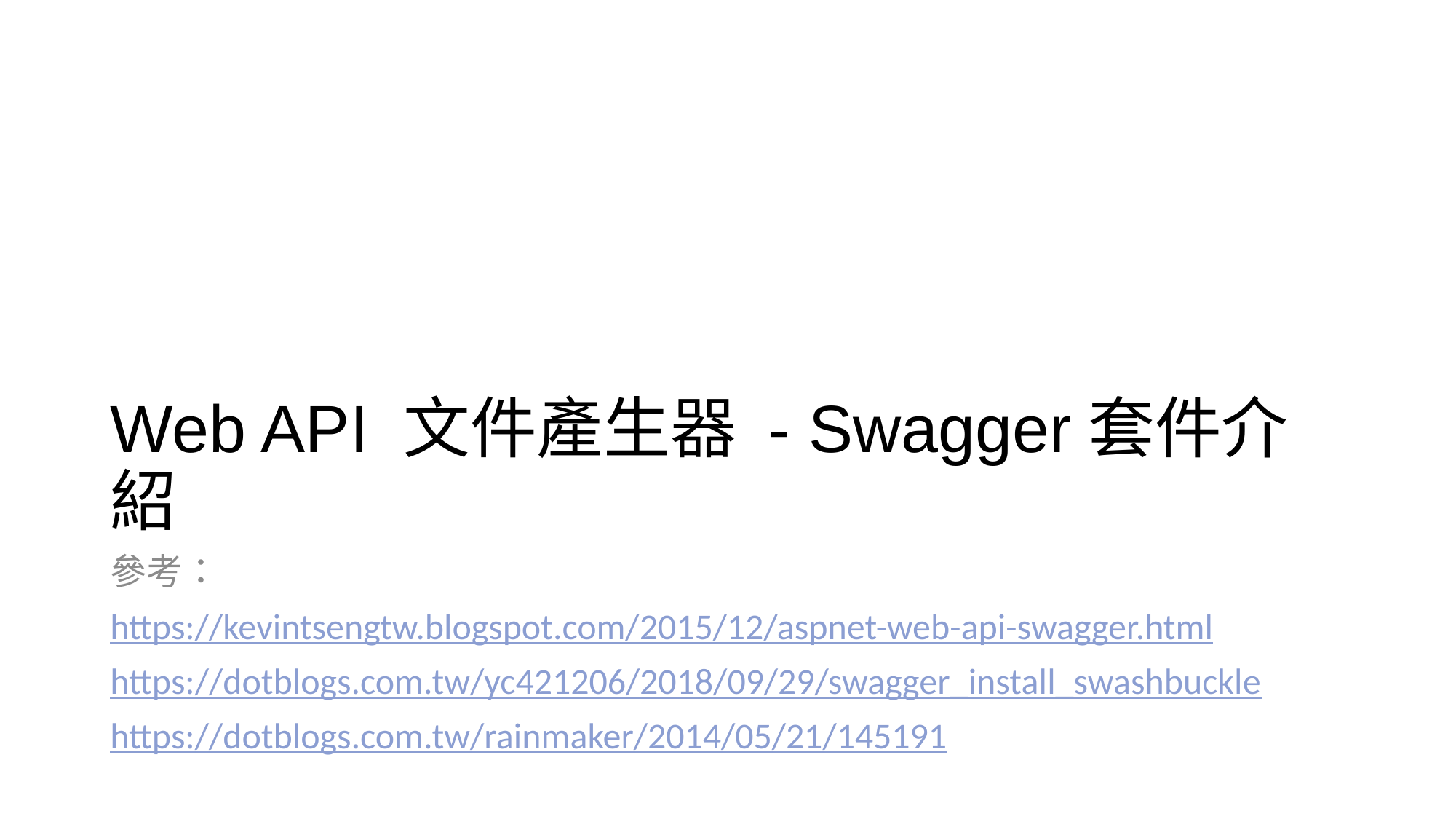

# Web API 文件產生器 - Swagger套件介紹
參考：
https://kevintsengtw.blogspot.com/2015/12/aspnet-web-api-swagger.html
https://dotblogs.com.tw/yc421206/2018/09/29/swagger_install_swashbuckle
https://dotblogs.com.tw/rainmaker/2014/05/21/145191